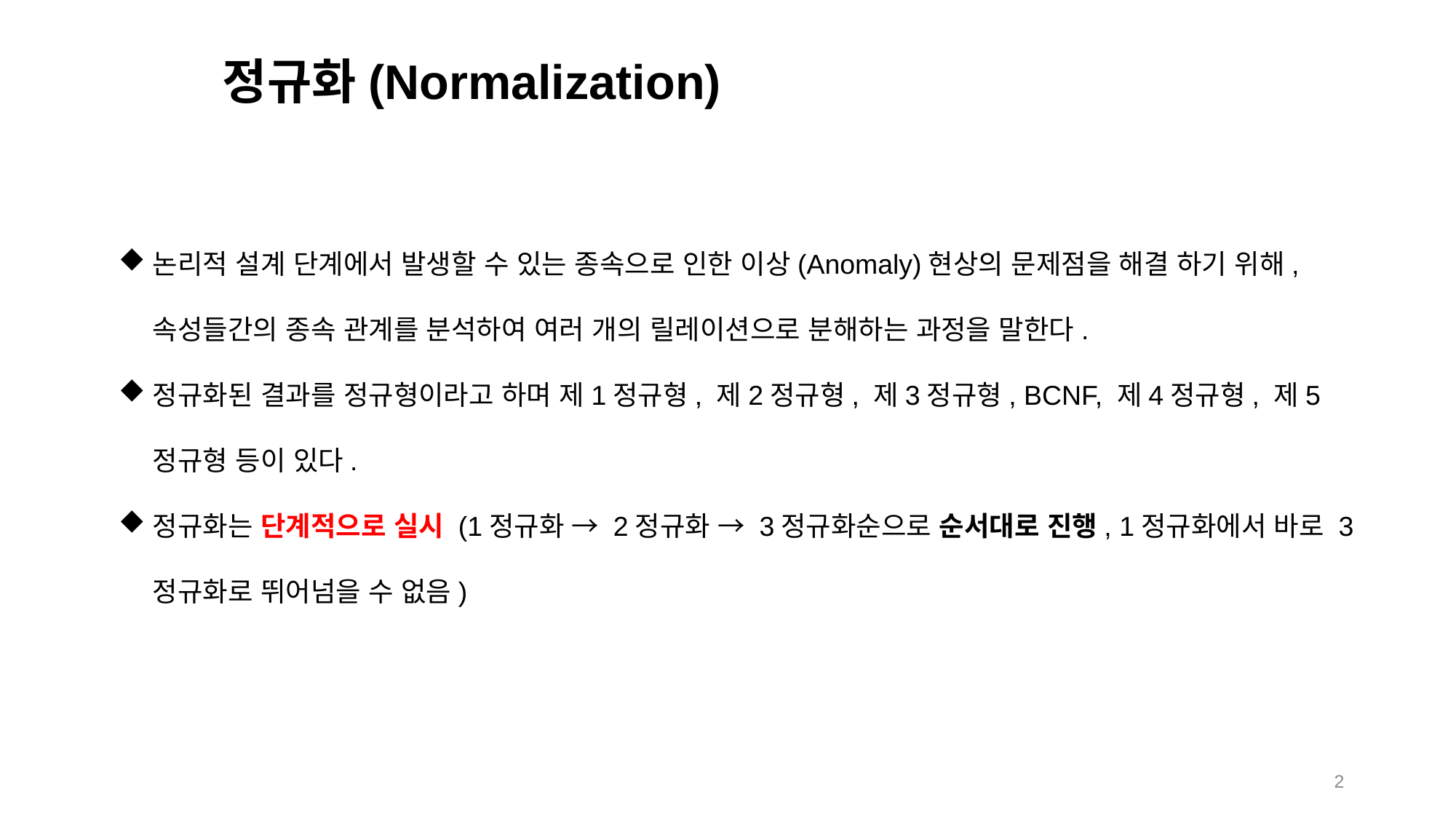

# 정규화(Normalization)
논리적 설계 단계에서 발생할 수 있는 종속으로 인한 이상(Anomaly)현상의 문제점을 해결 하기 위해, 속성들간의 종속 관계를 분석하여 여러 개의 릴레이션으로 분해하는 과정을 말한다.
정규화된 결과를 정규형이라고 하며 제1정규형, 제2정규형, 제3정규형, BCNF, 제4정규형, 제5정규형 등이 있다.
정규화는 단계적으로 실시 (1정규화 → 2정규화 → 3정규화순으로 순서대로 진행, 1정규화에서 바로 3정규화로 뛰어넘을 수 없음)

2